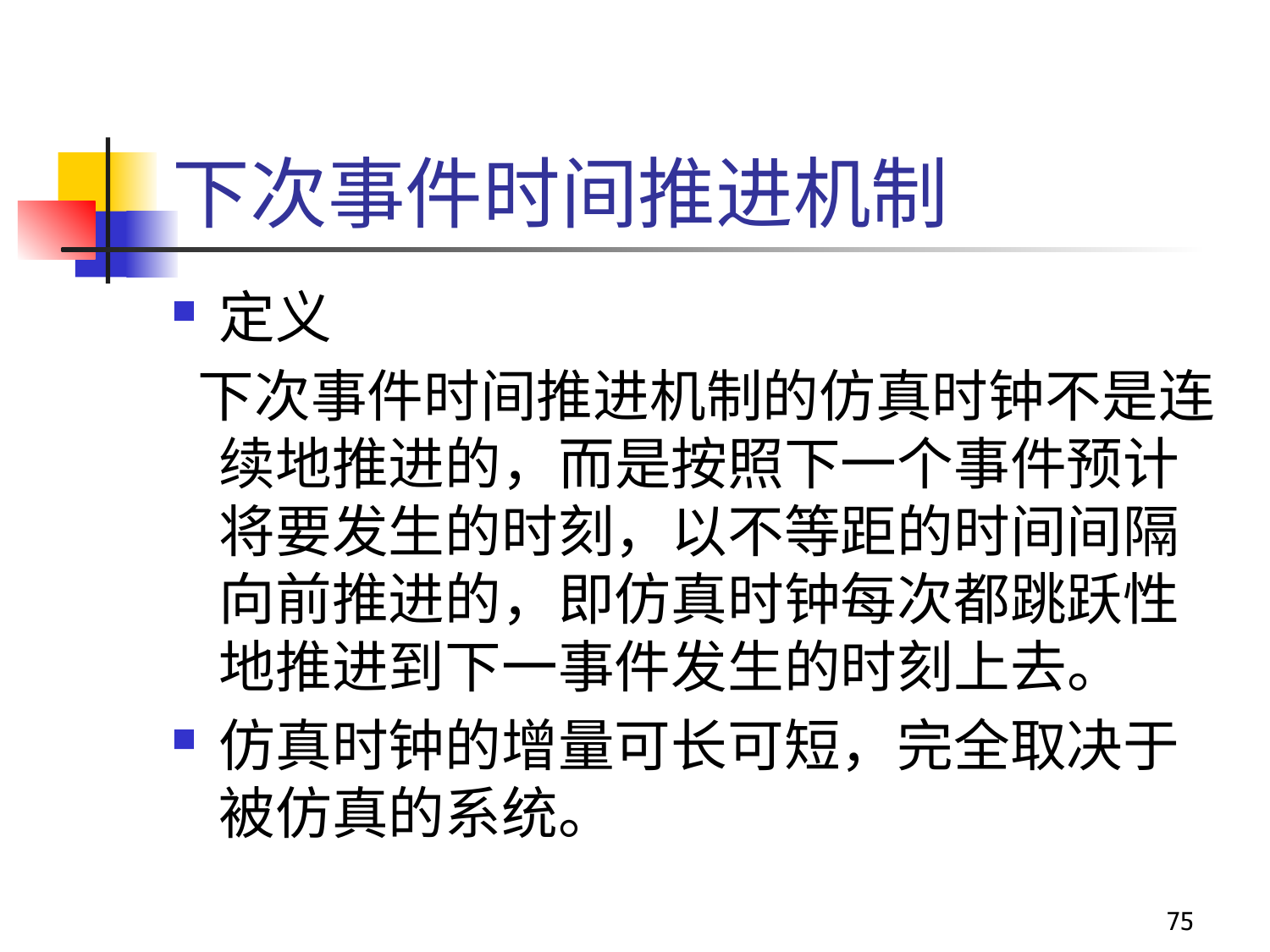

# 下次事件时间推进机制
定义
 下次事件时间推进机制的仿真时钟不是连续地推进的，而是按照下一个事件预计将要发生的时刻，以不等距的时间间隔向前推进的，即仿真时钟每次都跳跃性地推进到下一事件发生的时刻上去。
仿真时钟的增量可长可短，完全取决于被仿真的系统。
75